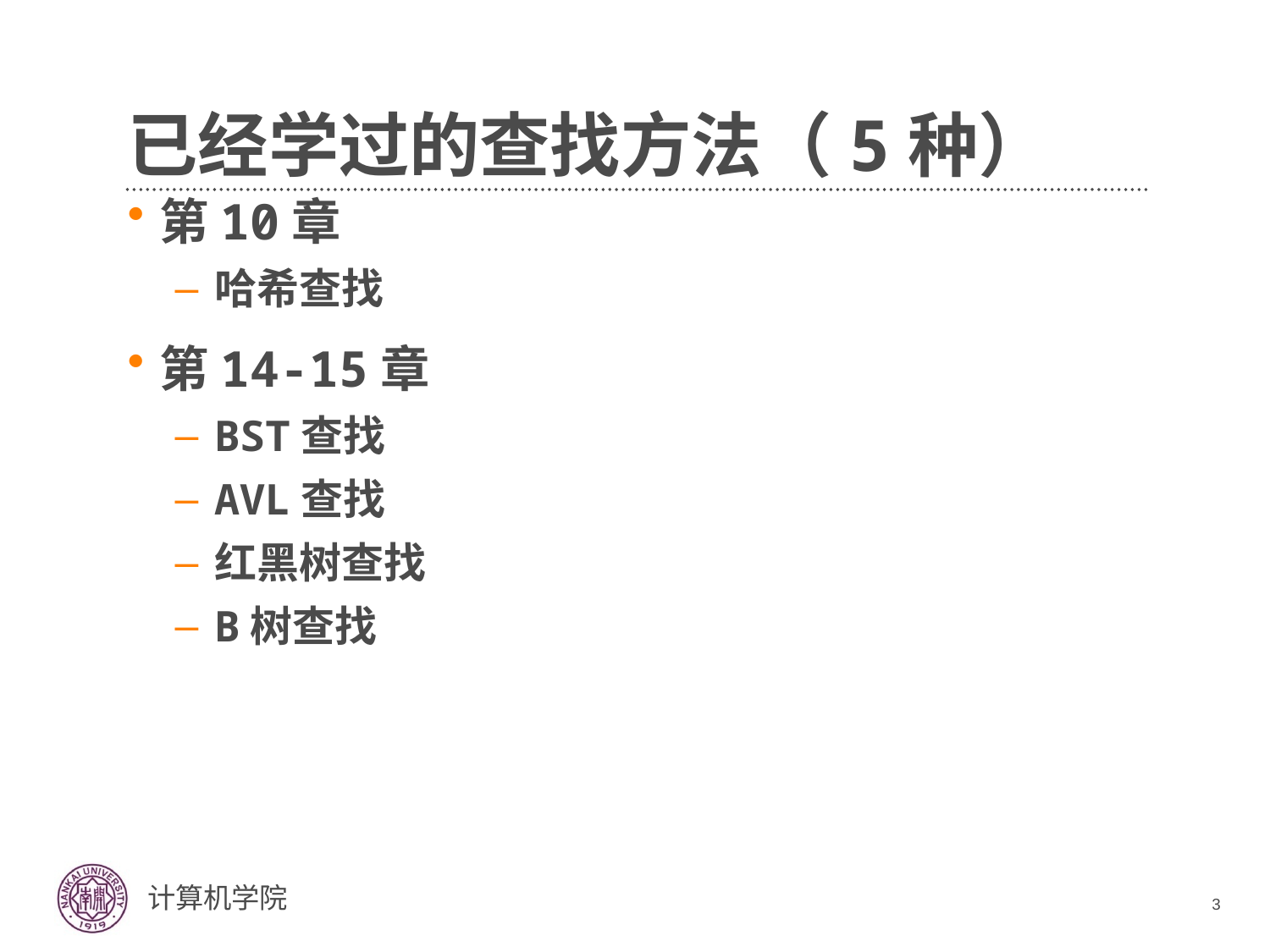

# 已经学过的查找方法（5种）
第10章
哈希查找
第14-15章
BST查找
AVL查找
红黑树查找
B树查找
3